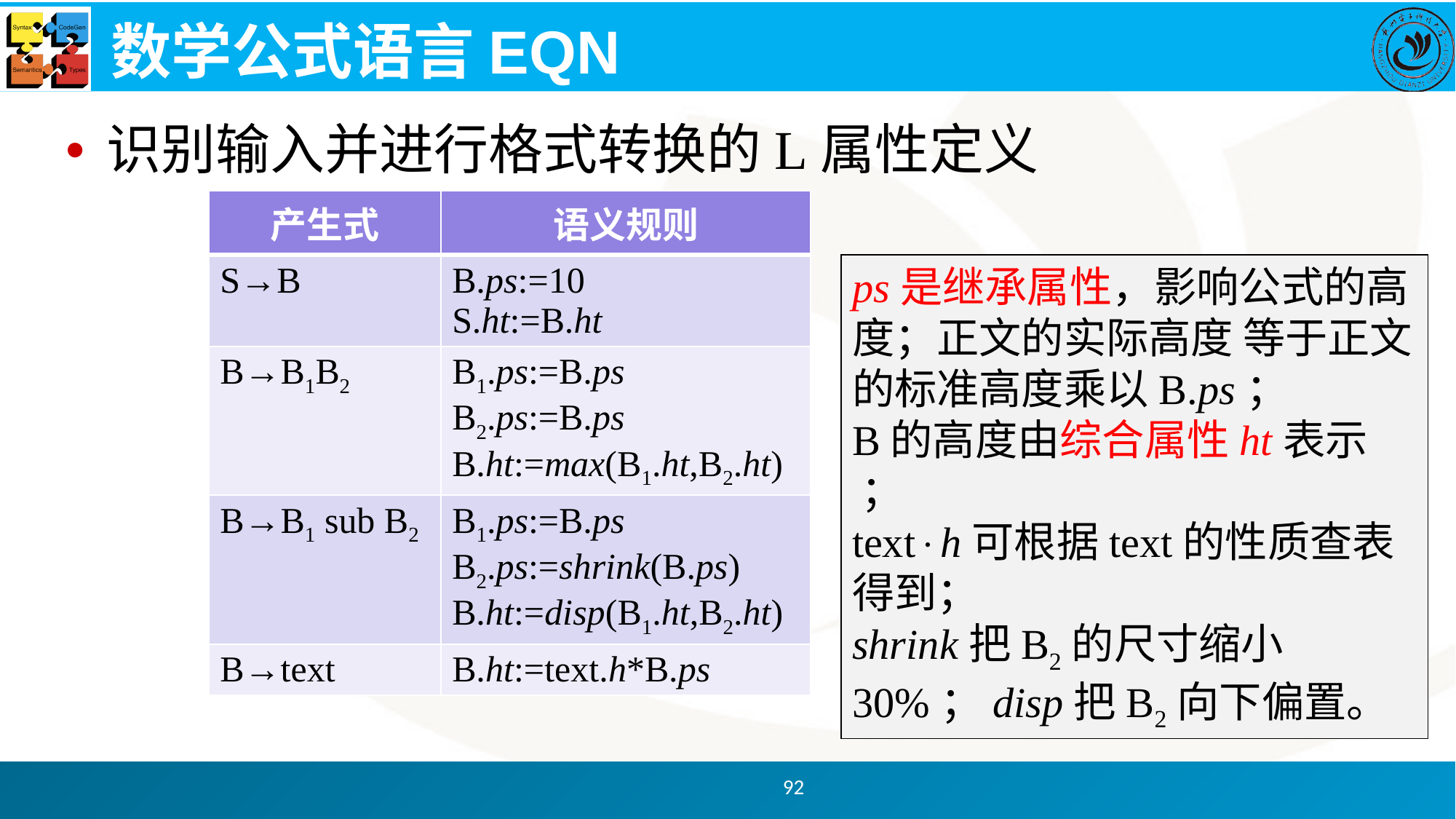

# 数学公式语言EQN
识别输入并进行格式转换的L属性定义
| 产生式 | 语义规则 |
| --- | --- |
| S→B | B.ps:=10 S.ht:=B.ht |
| B→B1B2 | B1.ps:=B.ps B2.ps:=B.ps B.ht:=max(B1.ht,B2.ht) |
| B→B1 sub B2 | B1.ps:=B.ps B2.ps:=shrink(B.ps) B.ht:=disp(B1.ht,B2.ht) |
| B→text | B.ht:=text.h\*B.ps |
ps是继承属性，影响公式的高度；正文的实际高度 等于正文的标准高度乘以B.ps；
B的高度由综合属性ht表示 ；
text⋅h可根据text的性质查表得到；
shrink把B2的尺寸缩小30%；disp把B2向下偏置。
92